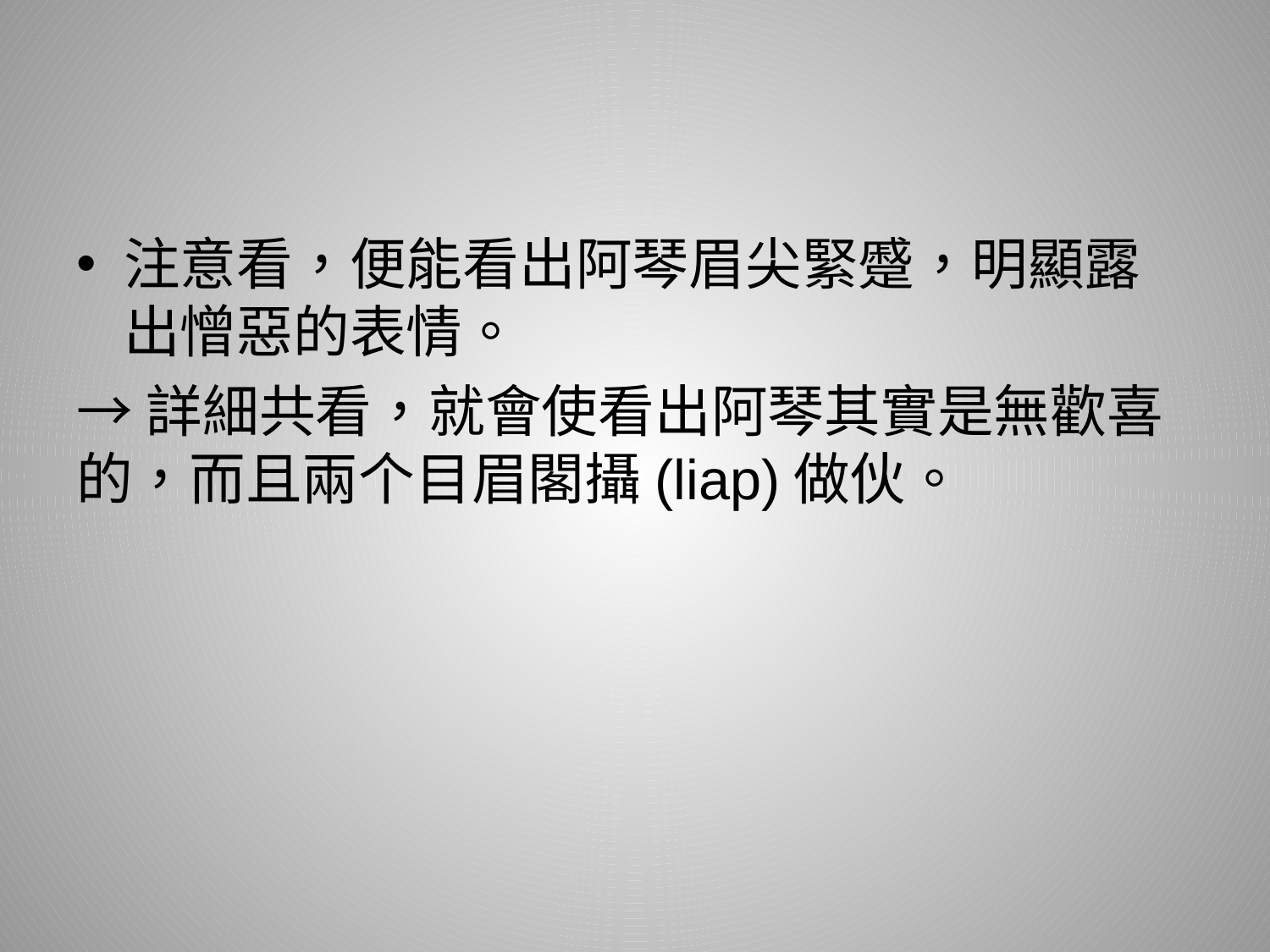

#
注意看，便能看出阿琴眉尖緊蹙，明顯露出憎惡的表情。
→詳細共看，就會使看出阿琴其實是無歡喜的，而且兩个目眉閣攝(liap)做伙。